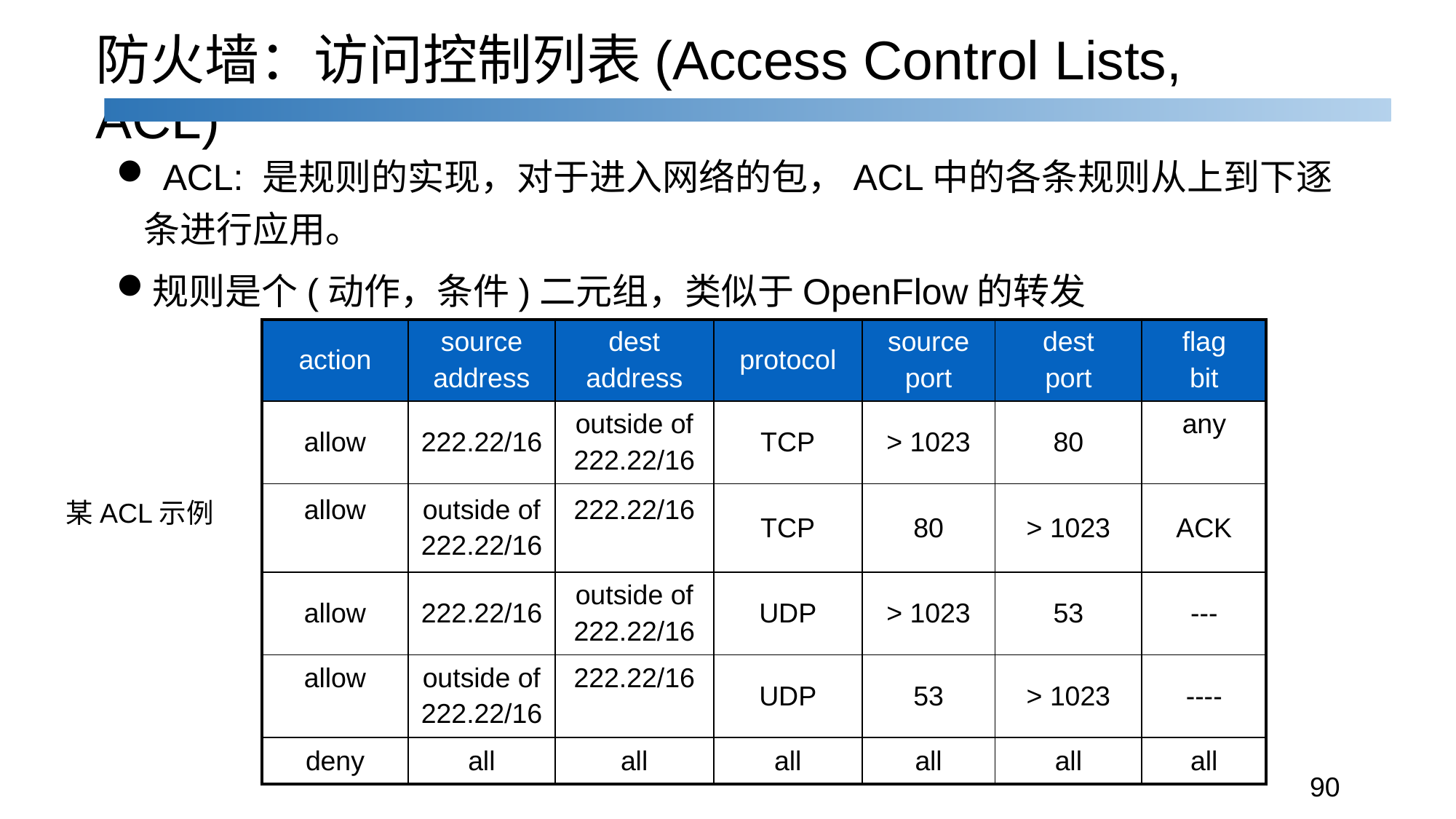

# 防火墙：访问控制列表(Access Control Lists, ACL)

 ACL: 是规则的实现，对于进入网络的包，ACL中的各条规则从上到下逐条进行应用。
规则是个(动作，条件)二元组，类似于OpenFlow的转发
| action | source address | dest address | protocol | source port | dest port | flag bit |
| --- | --- | --- | --- | --- | --- | --- |
| allow | 222.22/16 | outside of 222.22/16 | TCP | > 1023 | 80 | any |
| allow | outside of 222.22/16 | 222.22/16 | TCP | 80 | > 1023 | ACK |
| allow | 222.22/16 | outside of 222.22/16 | UDP | > 1023 | 53 | --- |
| allow | outside of 222.22/16 | 222.22/16 | UDP | 53 | > 1023 | ---- |
| deny | all | all | all | all | all | all |
某ACL示例
90